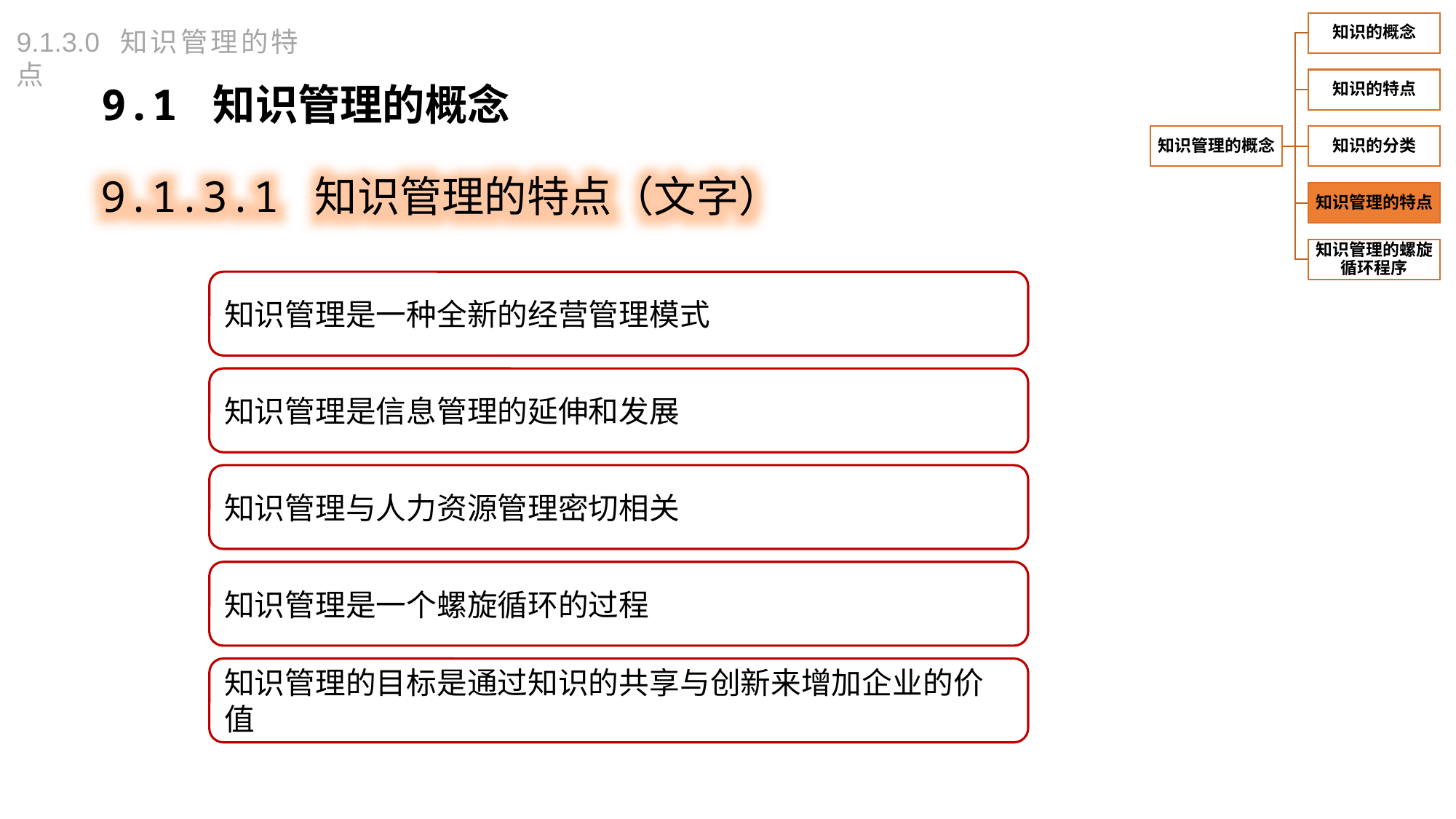

知识管理的概念
知识的概念
知识的特点
知识的分类
知识管理的特点
知识管理的螺旋循环程序
9.1.3.0 知识管理的特点
9.1 知识管理的概念
9.1.3.1 知识管理的特点（文字）
知识管理是一种全新的经营管理模式
知识管理是信息管理的延伸和发展
知识管理与人力资源管理密切相关
知识管理是一个螺旋循环的过程
知识管理的目标是通过知识的共享与创新来增加企业的价值